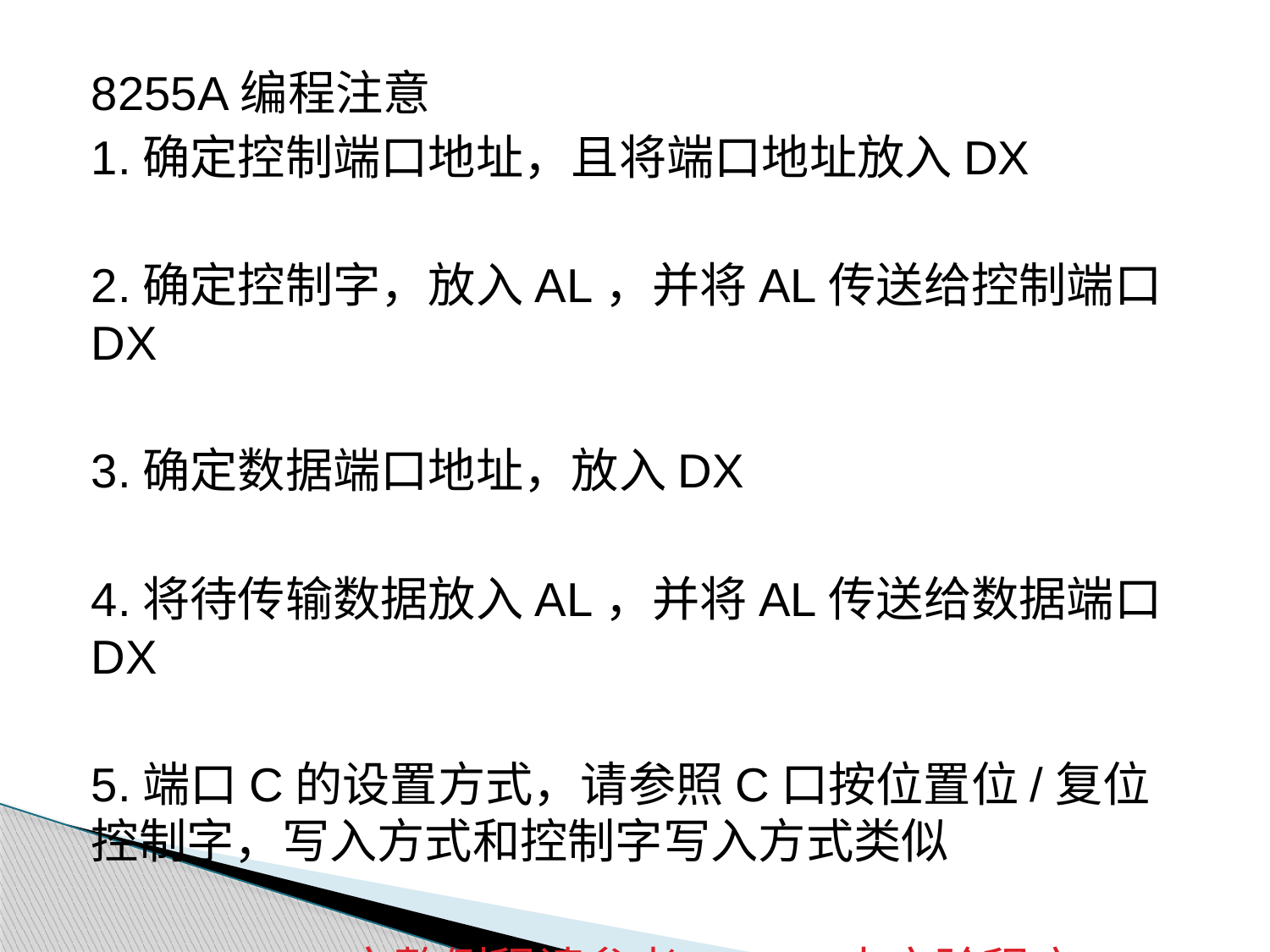

8255A编程注意
1.确定控制端口地址，且将端口地址放入DX

2.确定控制字，放入AL，并将AL传送给控制端口DX

3.确定数据端口地址，放入DX

4.将待传输数据放入AL，并将AL传送给数据端口DX

5.端口C的设置方式，请参照C口按位置位/复位控制字，写入方式和控制字写入方式类似

                       完整例程请参考8255A中实验程序